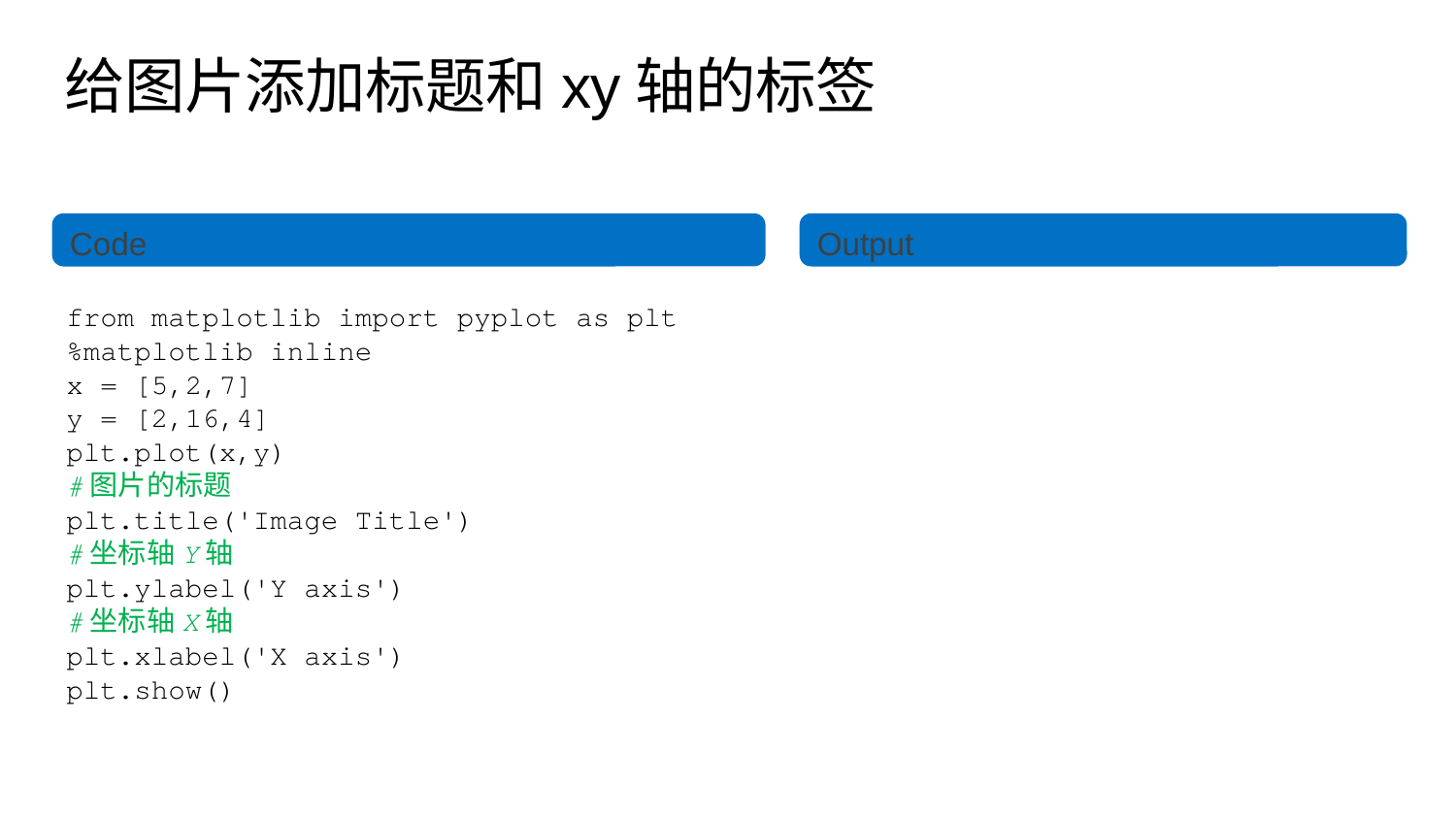

给图片添加标题和xy轴的标签
Code
Output
from matplotlib import pyplot as plt
%matplotlib inline
x = [5,2,7]
y = [2,16,4]
plt.plot(x,y)
#图片的标题
plt.title('Image Title')
#坐标轴Y轴
plt.ylabel('Y axis')
#坐标轴X轴
plt.xlabel('X axis')
plt.show()